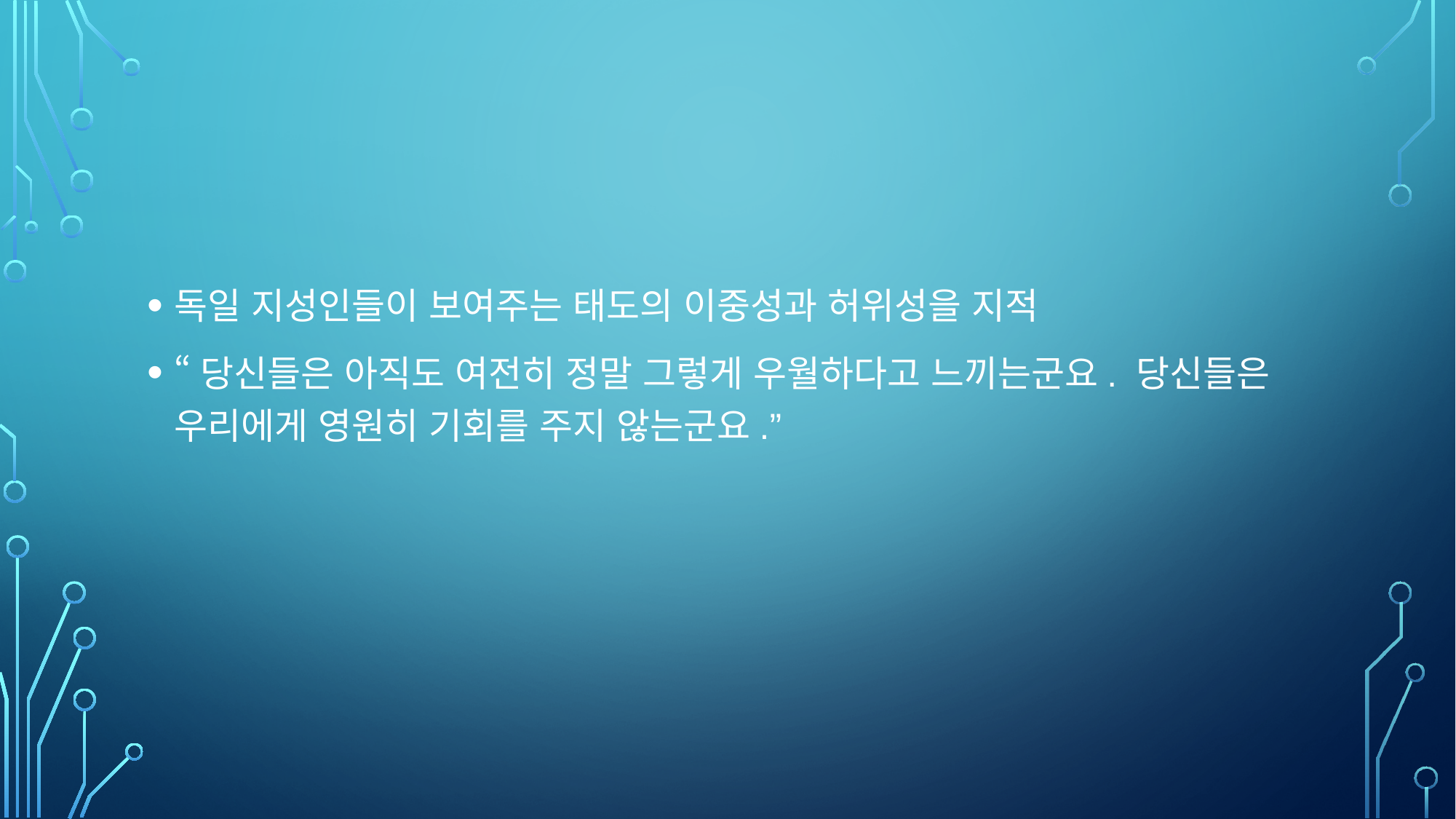

#
독일 지성인들이 보여주는 태도의 이중성과 허위성을 지적
“당신들은 아직도 여전히 정말 그렇게 우월하다고 느끼는군요. 당신들은 우리에게 영원히 기회를 주지 않는군요.”